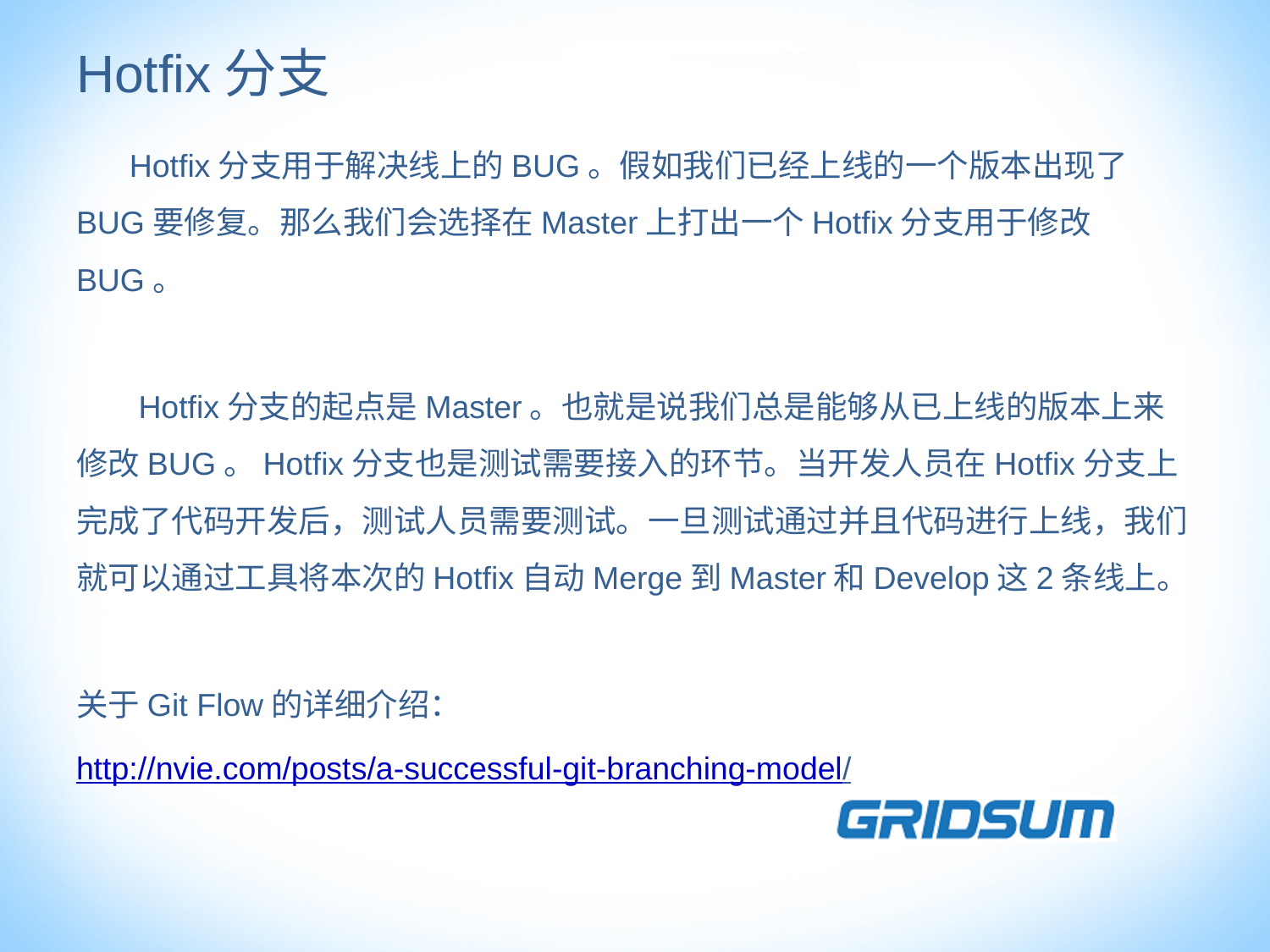

# Hotfix分支
      Hotfix分支用于解决线上的BUG。假如我们已经上线的一个版本出现了BUG要修复。那么我们会选择在Master上打出一个Hotfix分支用于修改BUG。

       Hotfix分支的起点是Master。也就是说我们总是能够从已上线的版本上来修改BUG。Hotfix分支也是测试需要接入的环节。当开发人员在Hotfix分支上完成了代码开发后，测试人员需要测试。一旦测试通过并且代码进行上线，我们就可以通过工具将本次的Hotfix自动Merge到Master和Develop这2条线上。

关于Git Flow的详细介绍：
http://nvie.com/posts/a-successful-git-branching-model/